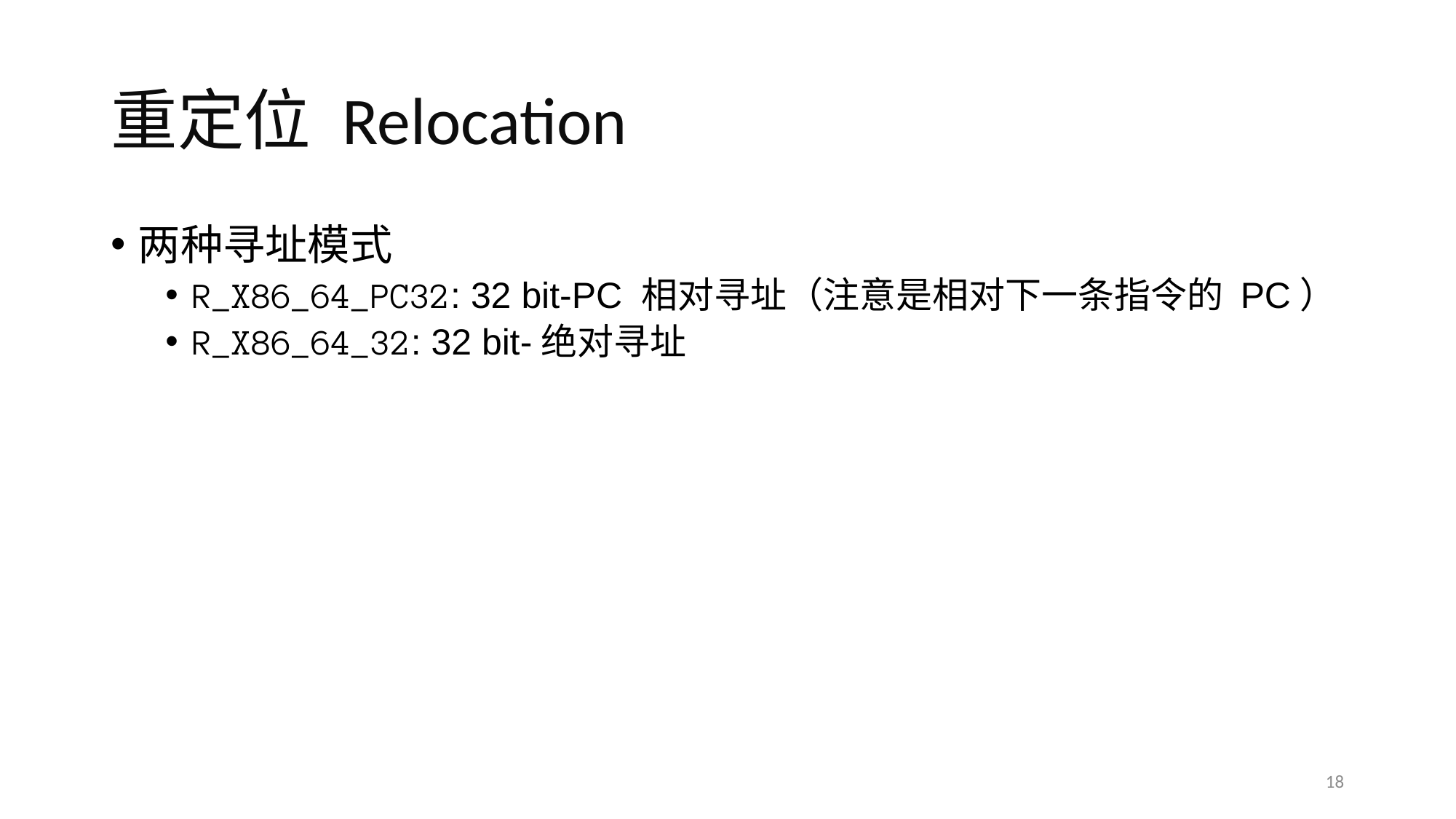

# 重定位 Relocation
两种寻址模式
R_X86_64_PC32: 32 bit-PC 相对寻址（注意是相对下一条指令的 PC）
R_X86_64_32: 32 bit-绝对寻址

18